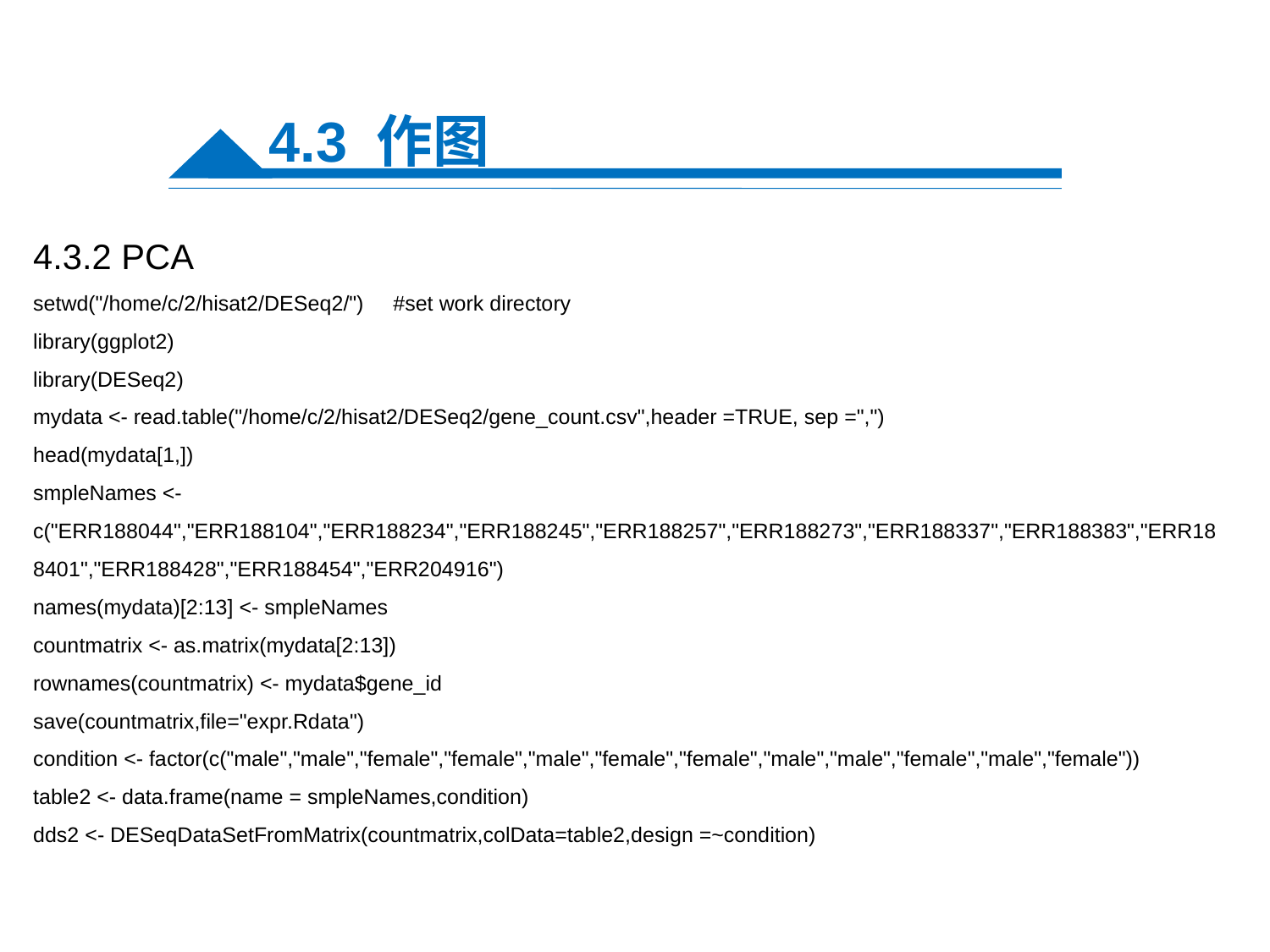

4.3 作图

4.3.2 PCA
setwd("/home/c/2/hisat2/DESeq2/")     #set work directory
library(ggplot2)
library(DESeq2)
mydata <- read.table("/home/c/2/hisat2/DESeq2/gene_count.csv",header =TRUE, sep =",")
head(mydata[1,])
smpleNames <- c("ERR188044","ERR188104","ERR188234","ERR188245","ERR188257","ERR188273","ERR188337","ERR188383","ERR188401","ERR188428","ERR188454","ERR204916")
names(mydata)[2:13] <- smpleNames
countmatrix <- as.matrix(mydata[2:13])
rownames(countmatrix) <- mydata$gene_id
save(countmatrix,file="expr.Rdata")
condition <- factor(c("male","male","female","female","male","female","female","male","male","female","male","female"))
table2 <- data.frame(name = smpleNames,condition)
dds2 <- DESeqDataSetFromMatrix(countmatrix,colData=table2,design =~condition)